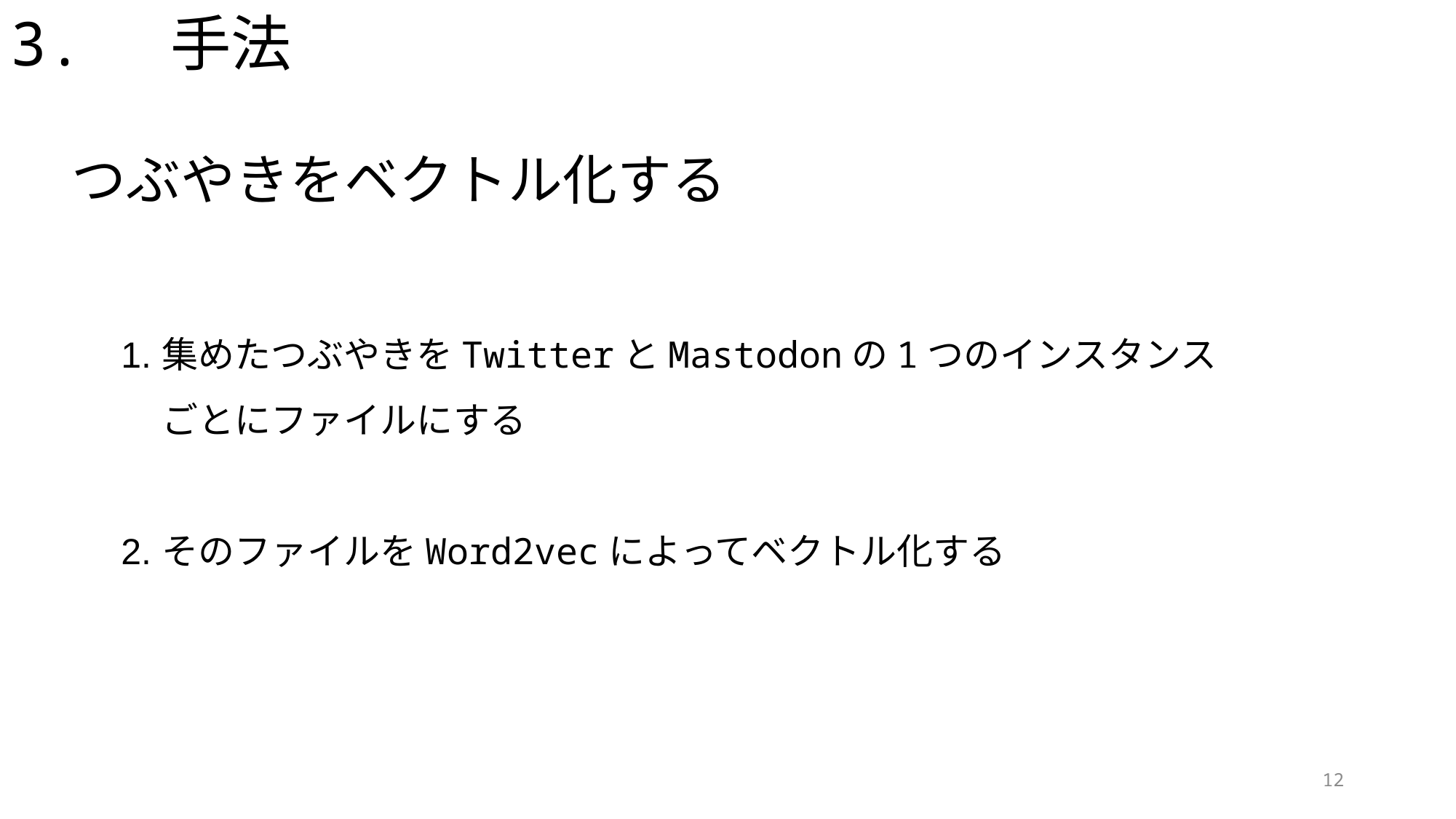

3.  手法
つぶやきをベクトル化する
集めたつぶやきをTwitterとMastodonの1つのインスタンスごとにファイルにする
そのファイルをWord2vecによってベクトル化する
12